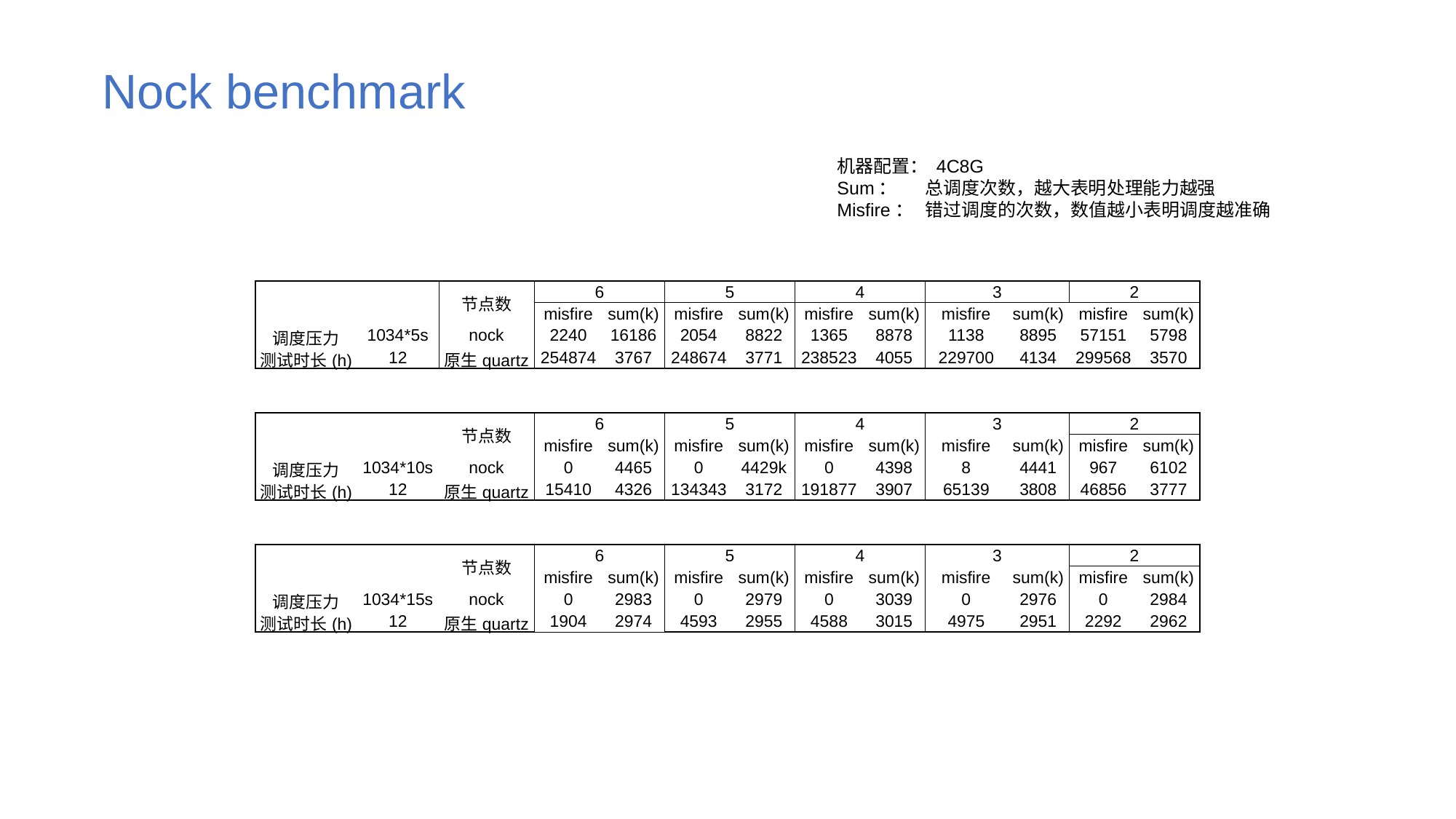

Nock benchmark
机器配置： 4C8G
Sum：       总调度次数，越大表明处理能力越强
Misfire：   错过调度的次数，数值越小表明调度越准确
|  |  |  |  |  |  |  |  |  |  |  |  |  |  |  |
| --- | --- | --- | --- | --- | --- | --- | --- | --- | --- | --- | --- | --- | --- | --- |
|  |  |  |  |  |  |  |  |  |  |  |  |  |  |  |
|  |  |  | 节点数 | 6 |  | 5 |  | 4 |  | 3 |  | 2 |  |  |
|  |  |  |  | misfire | sum(k) | misfire | sum(k) | misfire | sum(k) | misfire | sum(k) | misfire | sum(k) |  |
|  | 调度压力 | 1034\*5s | nock | 2240 | 16186 | 2054 | 8822 | 1365 | 8878 | 1138 | 8895 | 57151 | 5798 |  |
|  | 测试时长(h) | 12 | 原生quartz | 254874 | 3767 | 248674 | 3771 | 238523 | 4055 | 229700 | 4134 | 299568 | 3570 |  |
|  |  |  |  |  |  |  |  |  |  |  |  |  |  |  |
|  |  |  |  |  |  |  |  |  |  |  |  |  |  |  |
|  |  |  | 节点数 | 6 |  | 5 |  | 4 |  | 3 |  | 2 |  |  |
|  |  |  |  | misfire | sum(k) | misfire | sum(k) | misfire | sum(k) | misfire | sum(k) | misfire | sum(k) |  |
|  | 调度压力 | 1034\*10s | nock | 0 | 4465 | 0 | 4429k | 0 | 4398 | 8 | 4441 | 967 | 6102 |  |
|  | 测试时长(h) | 12 | 原生quartz | 15410 | 4326 | 134343 | 3172 | 191877 | 3907 | 65139 | 3808 | 46856 | 3777 |  |
|  |  |  |  |  |  |  |  |  |  |  |  |  |  |  |
|  |  |  |  |  |  |  |  |  |  |  |  |  |  |  |
|  |  |  | 节点数 | 6 |  | 5 |  | 4 |  | 3 |  | 2 |  |  |
|  |  |  |  | misfire | sum(k) | misfire | sum(k) | misfire | sum(k) | misfire | sum(k) | misfire | sum(k) |  |
|  | 调度压力 | 1034\*15s | nock | 0 | 2983 | 0 | 2979 | 0 | 3039 | 0 | 2976 | 0 | 2984 |  |
|  | 测试时长(h) | 12 | 原生quartz | 1904 | 2974 | 4593 | 2955 | 4588 | 3015 | 4975 | 2951 | 2292 | 2962 |  |
|  |  |  |  |  |  |  |  |  |  |  |  |  |  |  |
|  |  |  |  |  |  |  |  |  |  |  |  |  |  |  |
|  |  |  |  |  |  |  |  |  |  |  |  |  |  |  |
|  |  |  |  |  |  |  |  |  |  |  |  |  |  |  |